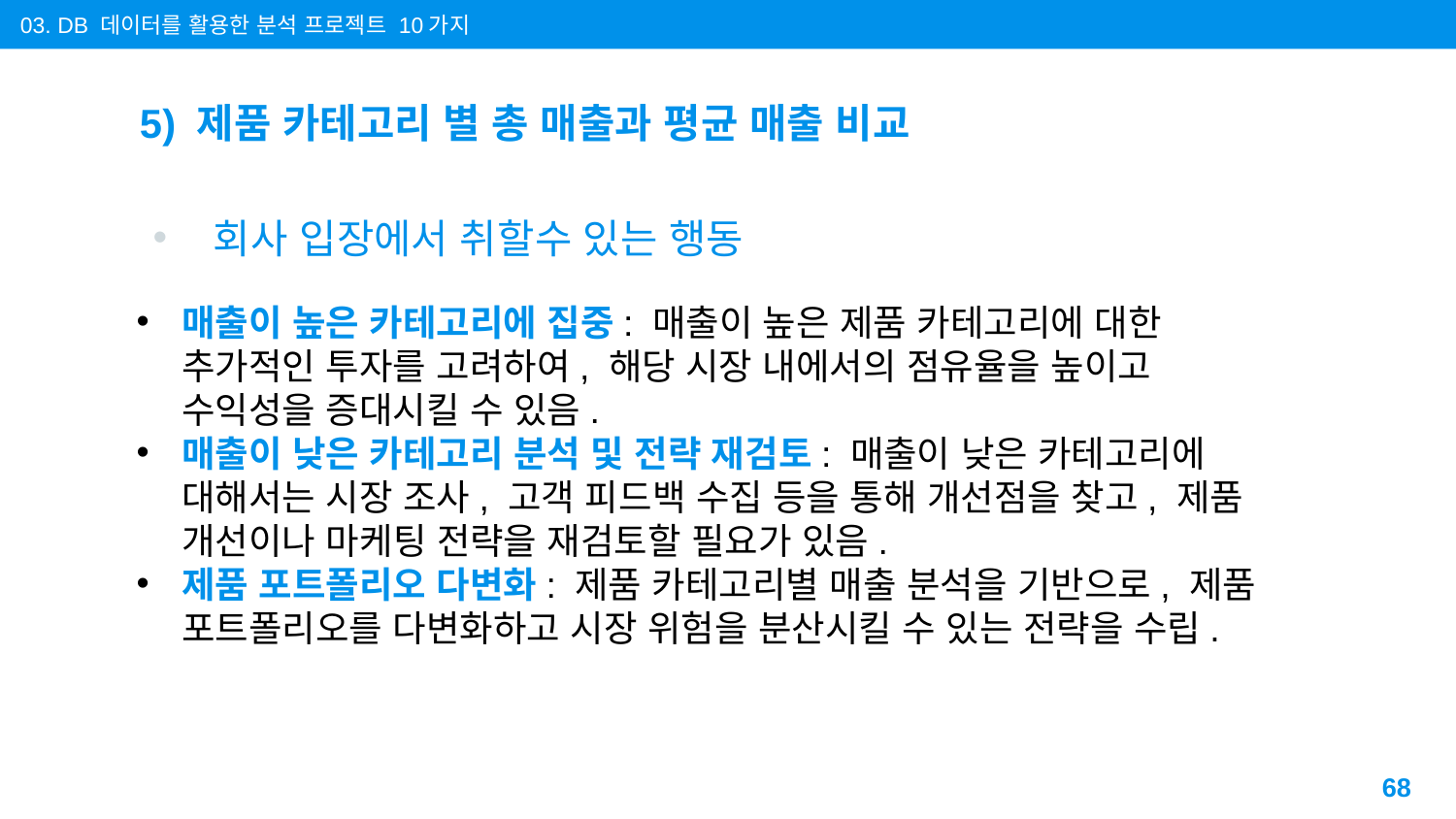

03. DB 데이터를 활용한 분석 프로젝트 10가지
# 5) 제품 카테고리 별 총 매출과 평균 매출 비교
회사 입장에서 취할수 있는 행동

매출이 높은 카테고리에 집중: 매출이 높은 제품 카테고리에 대한 추가적인 투자를 고려하여, 해당 시장 내에서의 점유율을 높이고 수익성을 증대시킬 수 있음.
매출이 낮은 카테고리 분석 및 전략 재검토: 매출이 낮은 카테고리에 대해서는 시장 조사, 고객 피드백 수집 등을 통해 개선점을 찾고, 제품 개선이나 마케팅 전략을 재검토할 필요가 있음.
제품 포트폴리오 다변화: 제품 카테고리별 매출 분석을 기반으로, 제품 포트폴리오를 다변화하고 시장 위험을 분산시킬 수 있는 전략을 수립.
68